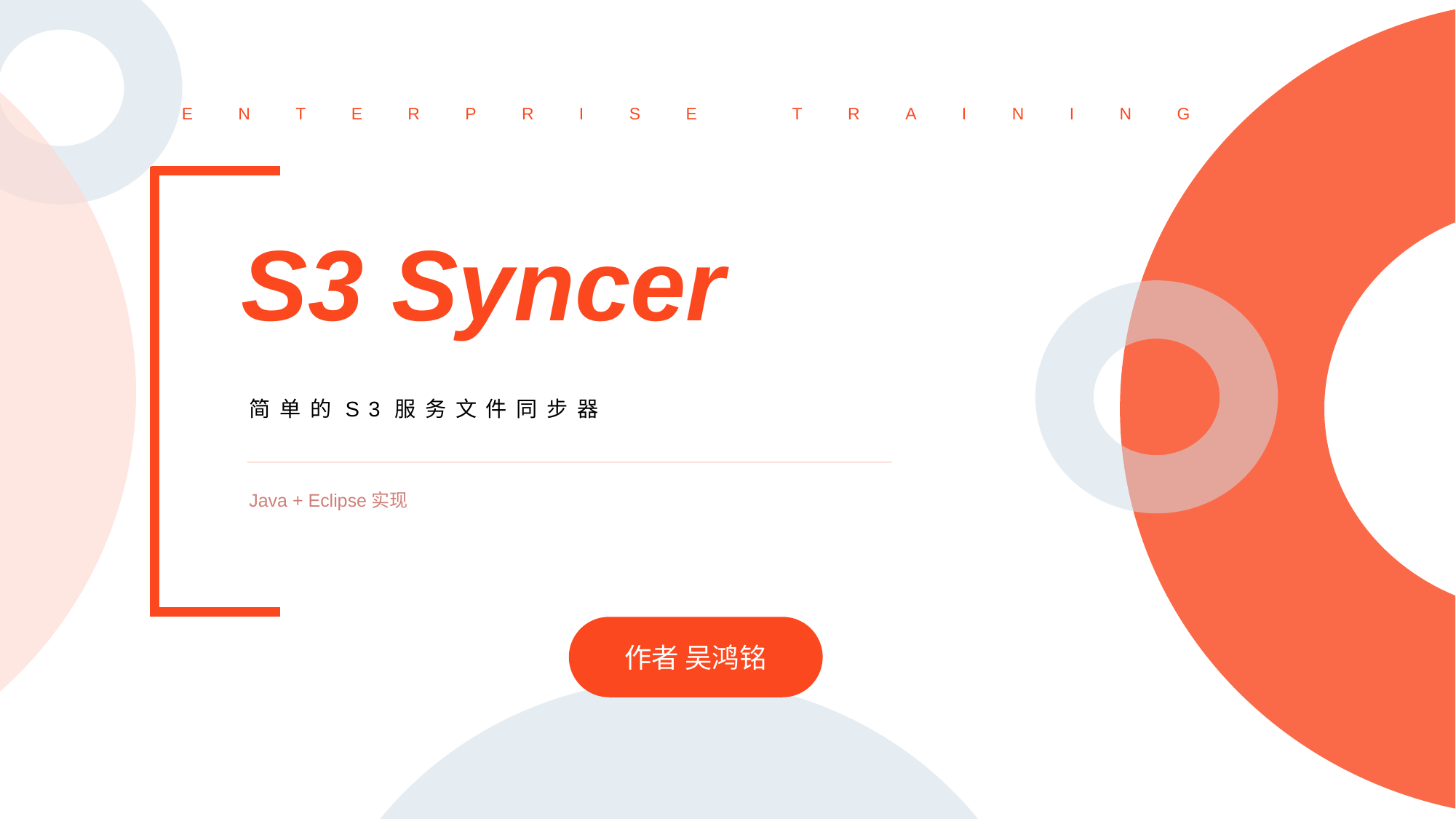

ENTERPRISE TRAINING
S3 Syncer

简单的S3服务文件同步器
Java + Eclipse实现

作者 吴鸿铭